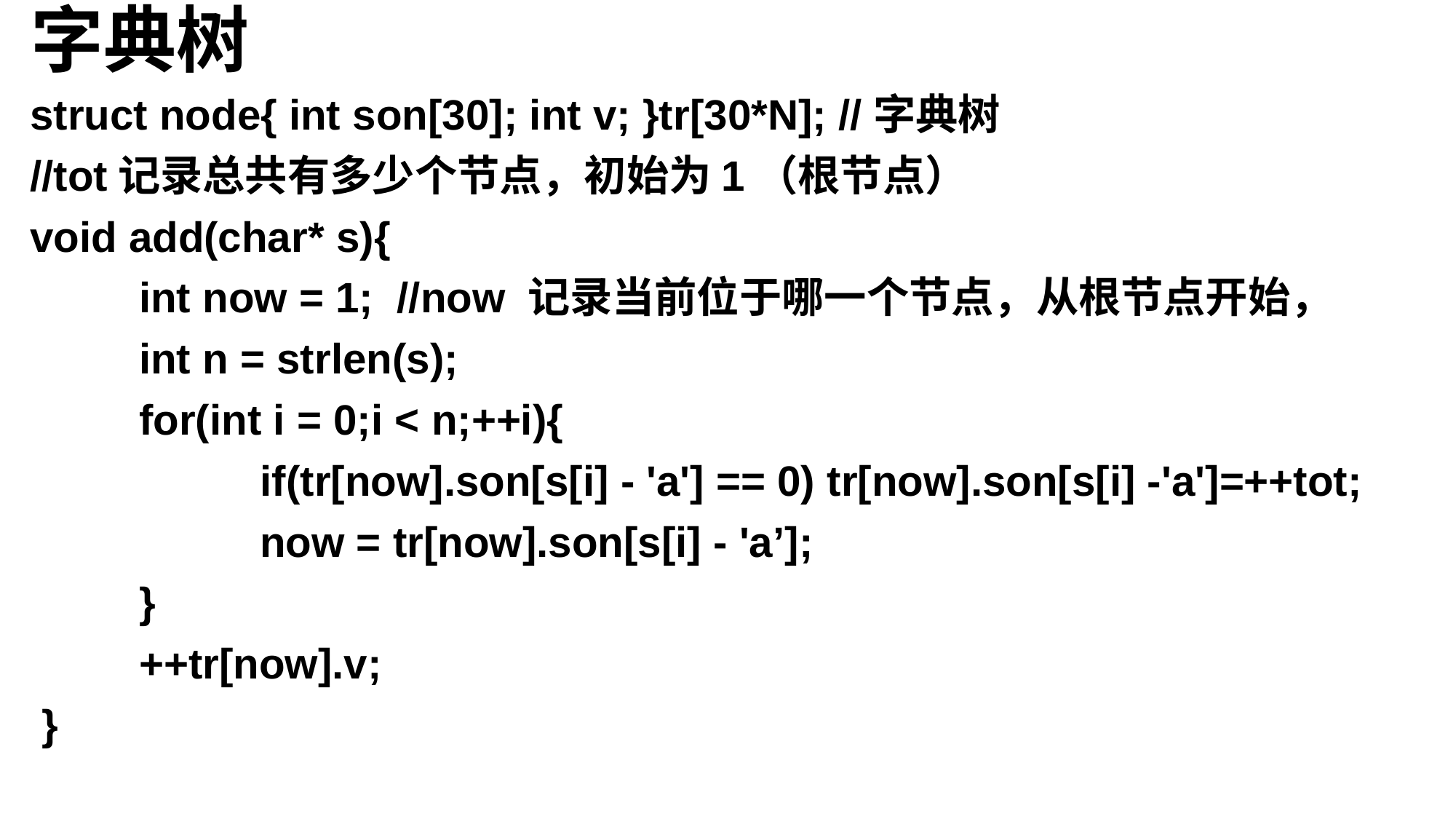

# 字典树
struct node{ int son[30]; int v; }tr[30*N]; //字典树
//tot记录总共有多少个节点，初始为1（根节点）
void add(char* s){
	int now = 1;  //now 记录当前位于哪一个节点，从根节点开始，
	int n = strlen(s);
	for(int i = 0;i < n;++i){
		 if(tr[now].son[s[i] - 'a'] == 0) tr[now].son[s[i] -'a']=++tot;
		 now = tr[now].son[s[i] - 'a’];
	}
	++tr[now].v;
 }